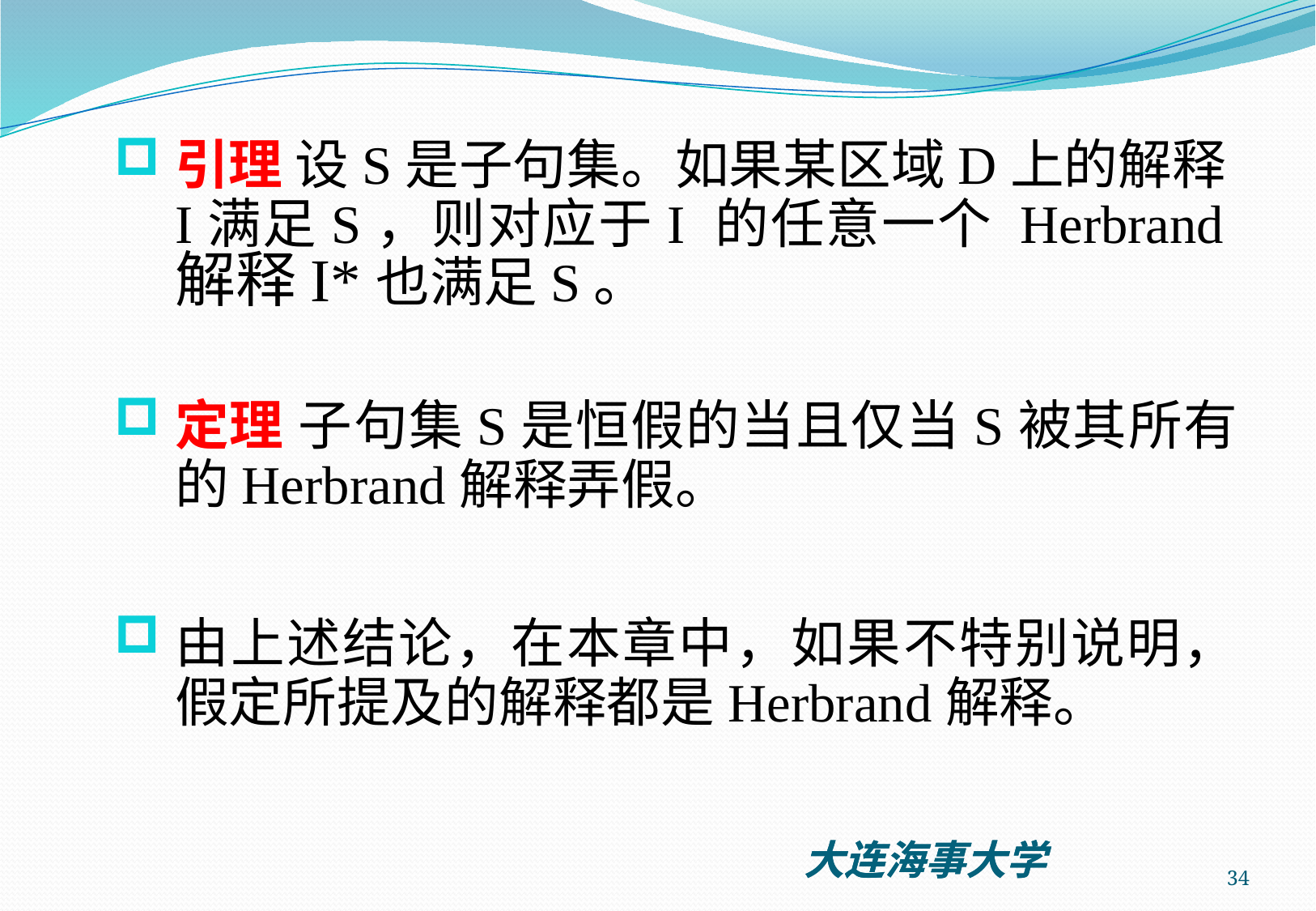

引理 设S是子句集。如果某区域D上的解释I满足S，则对应于I 的任意一个 Herbrand解释I*也满足S。

定理 子句集S是恒假的当且仅当S被其所有的Herbrand解释弄假。

由上述结论，在本章中，如果不特别说明，假定所提及的解释都是Herbrand解释。

34